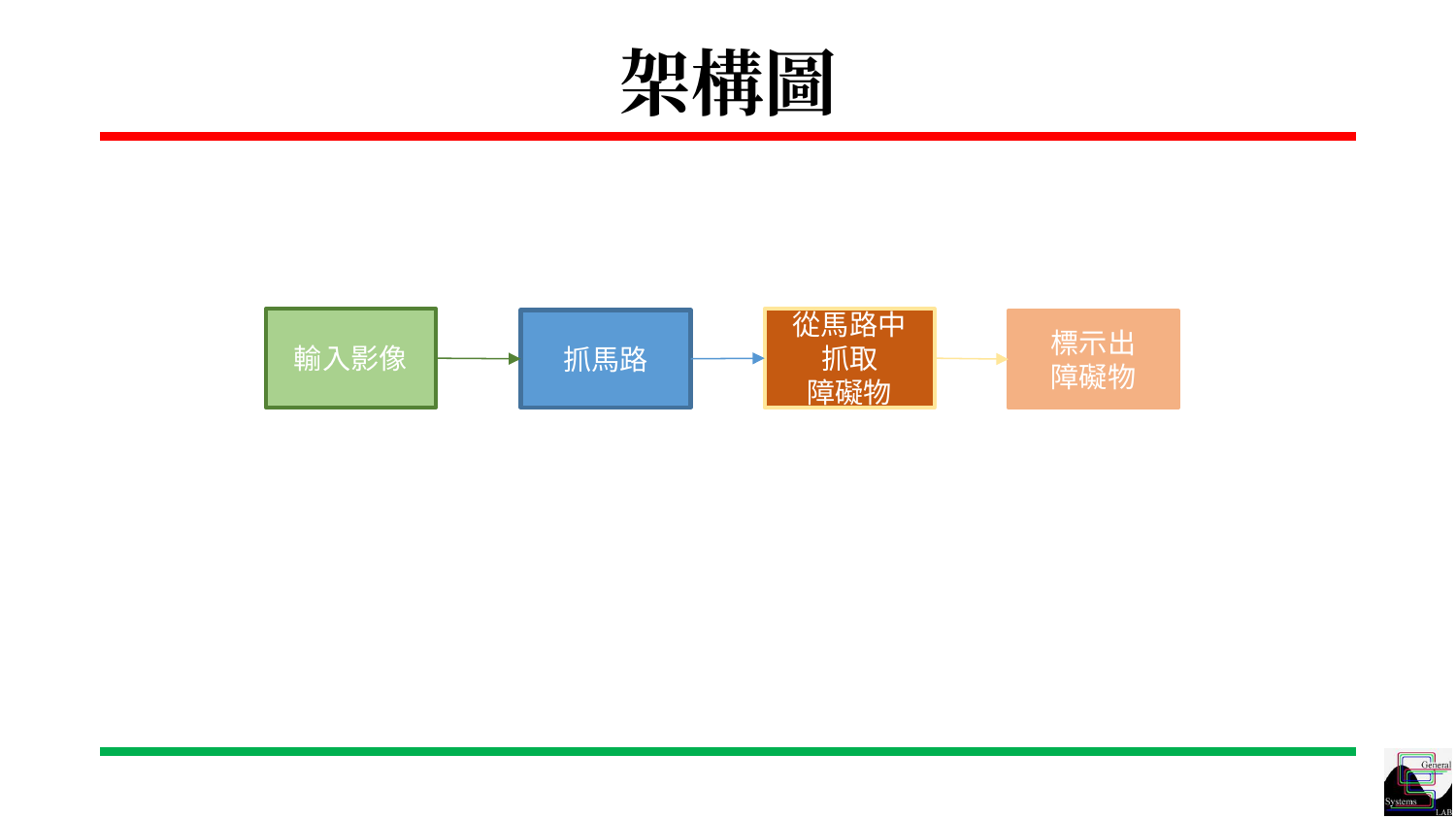

# 架構圖
輸入影像
從馬路中抓取
障礙物
抓馬路
標示出
障礙物